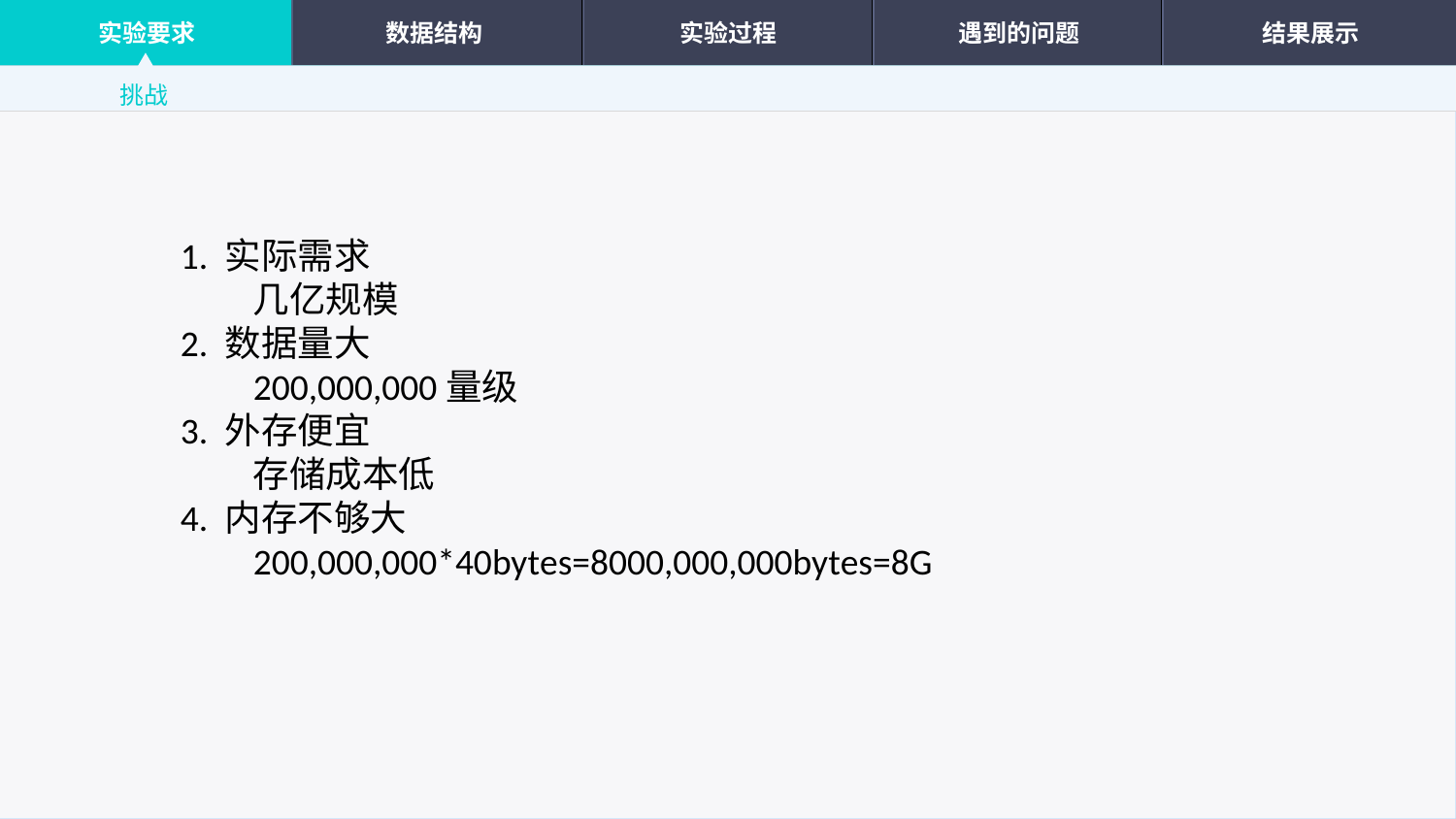

实验要求
数据结构
实验过程
遇到的问题
结果展示
挑战
1. 实际需求
几亿规模
2. 数据量大
200,000,000量级
3. 外存便宜
存储成本低
4. 内存不够大
200,000,000*40bytes=8000,000,000bytes=8G